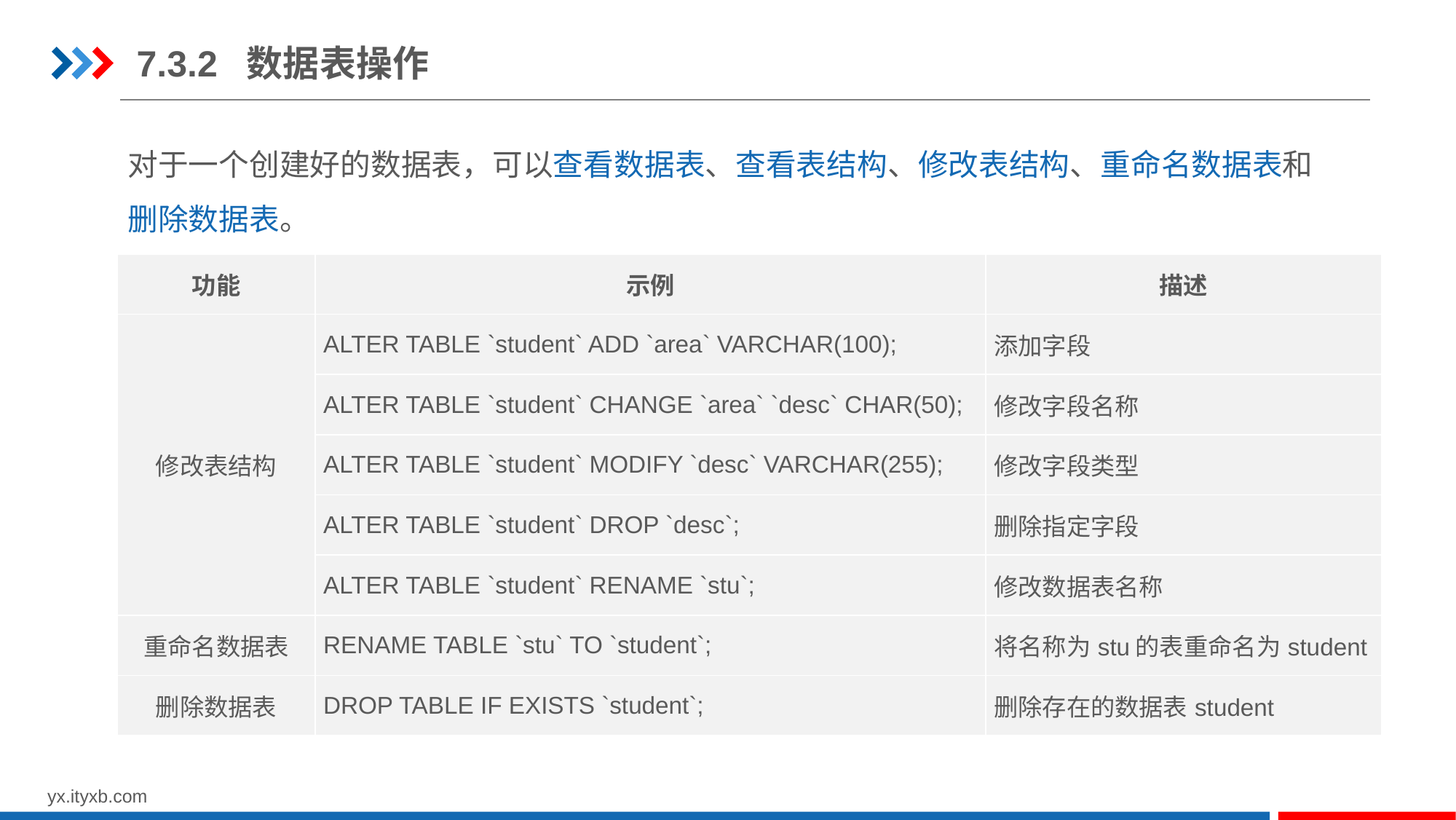

7.3.2  数据表操作
对于一个创建好的数据表，可以查看数据表、查看表结构、修改表结构、重命名数据表和删除数据表。
| 功能 | 示例 | 描述 |
| --- | --- | --- |
| 修改表结构 | ALTER TABLE `student` ADD `area` VARCHAR(100); | 添加字段 |
|  | ALTER TABLE `student` CHANGE `area` `desc` CHAR(50); | 修改字段名称 |
|  | ALTER TABLE `student` MODIFY `desc` VARCHAR(255); | 修改字段类型 |
|  | ALTER TABLE `student` DROP `desc`; | 删除指定字段 |
|  | ALTER TABLE `student` RENAME `stu`; | 修改数据表名称 |
| 重命名数据表 | RENAME TABLE `stu` TO `student`; | 将名称为stu的表重命名为student |
| 删除数据表 | DROP TABLE IF EXISTS `student`; | 删除存在的数据表student |